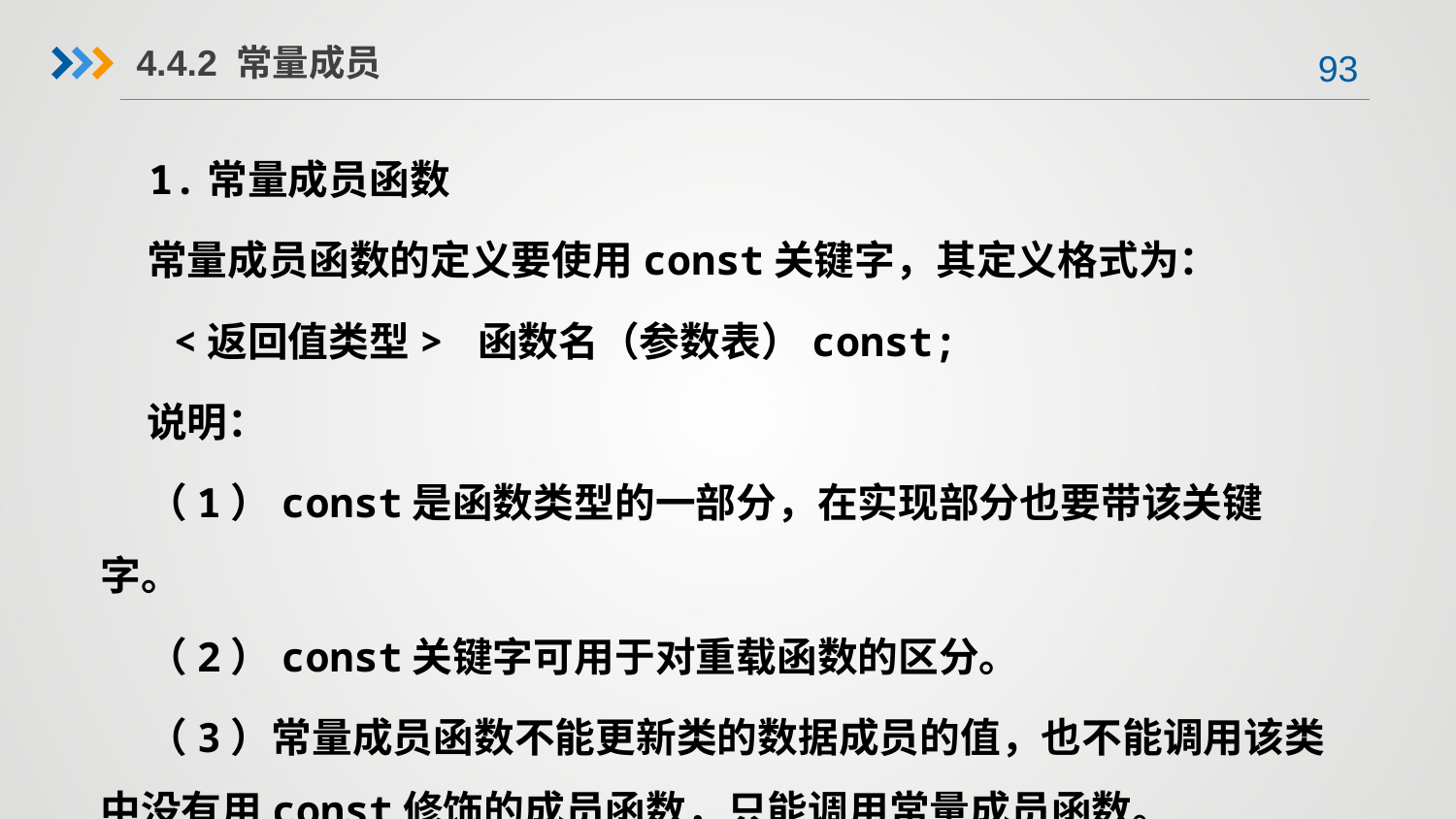

4.4.2 常量成员
  1.常量成员函数
    常量成员函数的定义要使用const关键字，其定义格式为：
   <返回值类型> 函数名（参数表）const;
    说明：
    （1）const是函数类型的一部分，在实现部分也要带该关键字。
    （2）const关键字可用于对重载函数的区分。
    （3）常量成员函数不能更新类的数据成员的值，也不能调用该类中没有用const修饰的成员函数，只能调用常量成员函数。